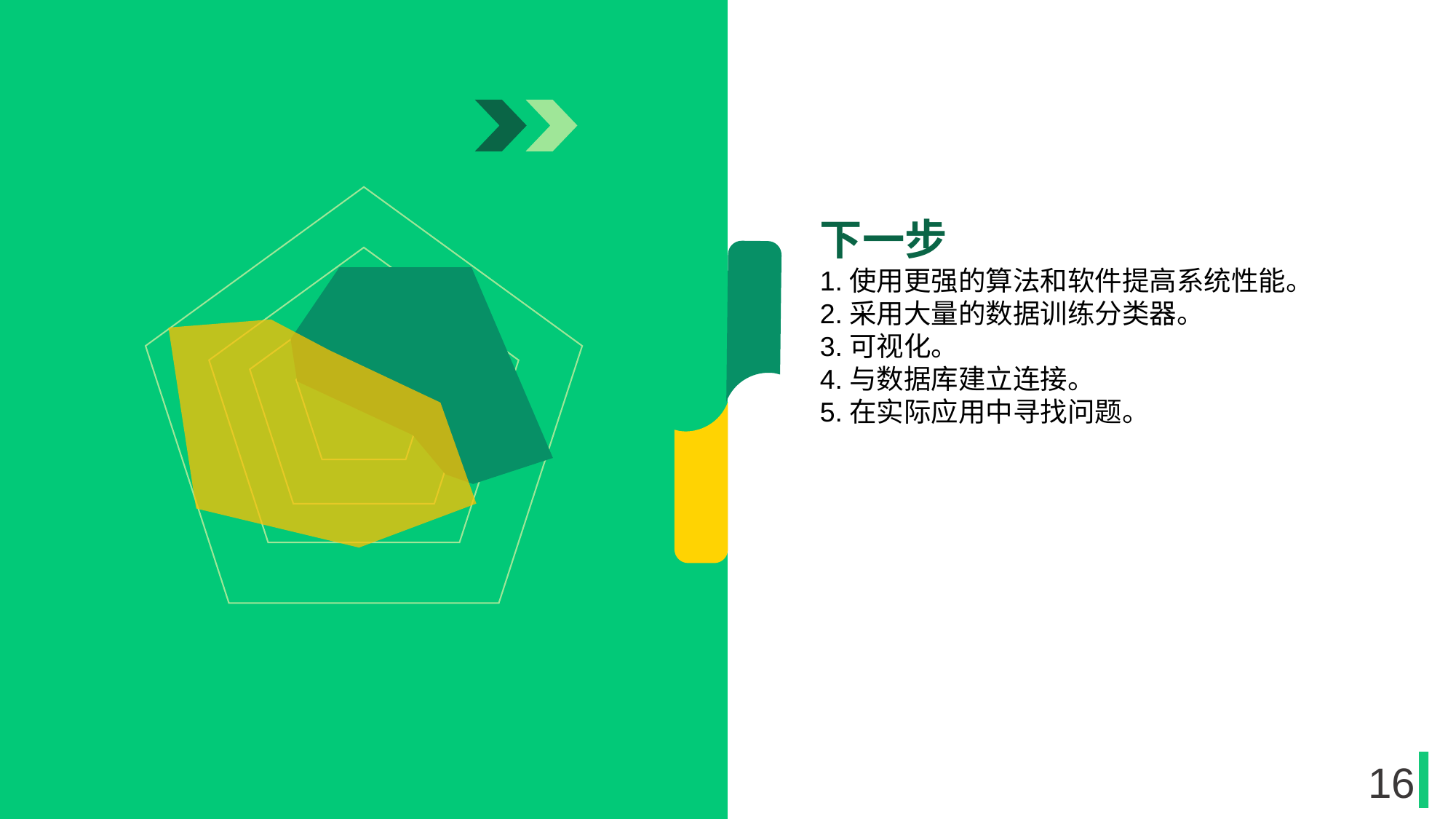

下一步
1.使用更强的算法和软件提高系统性能。
2.采用大量的数据训练分类器。
3.可视化。
4.与数据库建立连接。
5.在实际应用中寻找问题。

16